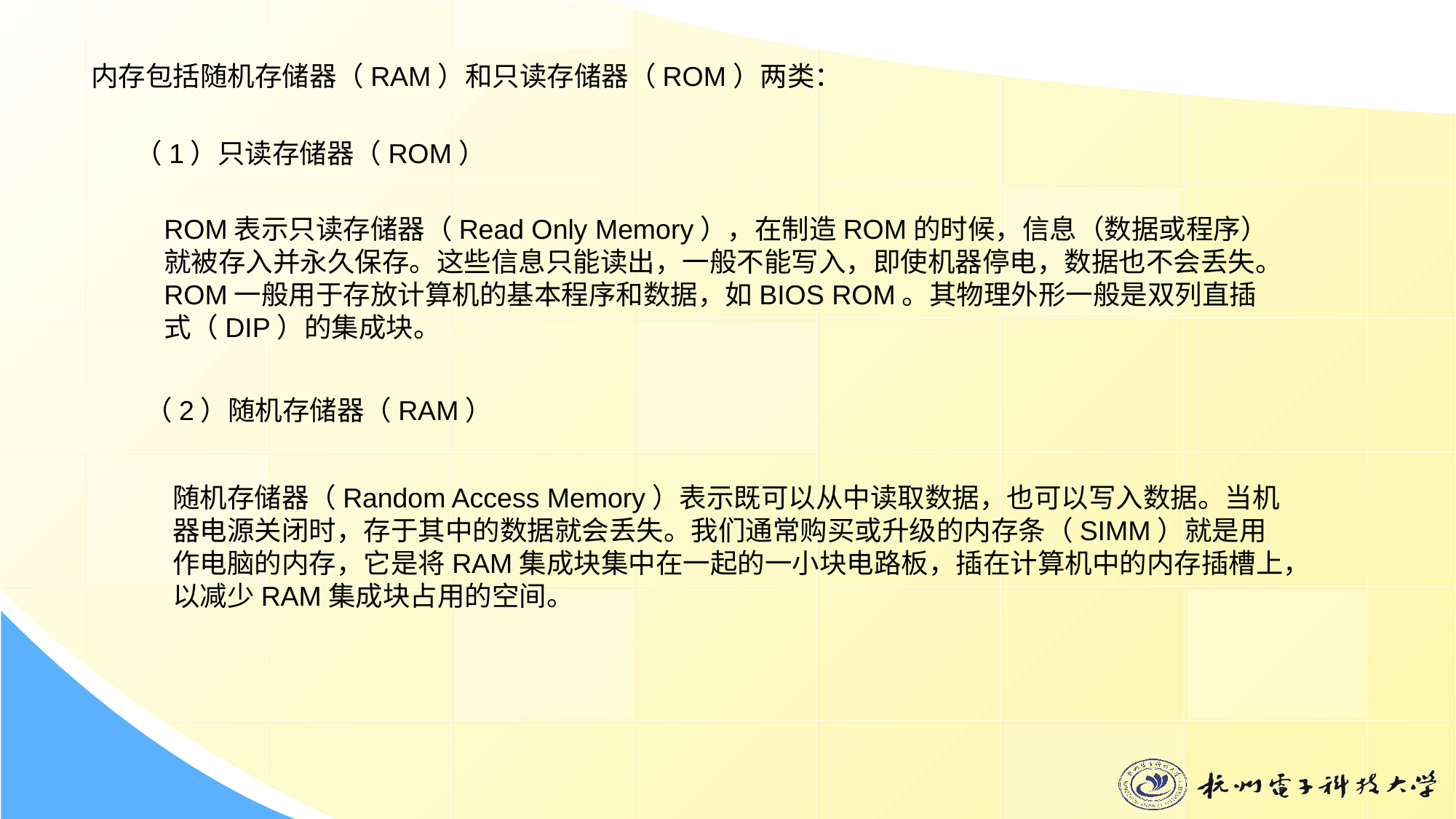

内存包括随机存储器（RAM）和只读存储器（ROM）两类：
（1）只读存储器（ROM）
ROM表示只读存储器（Read Only Memory），在制造ROM的时候，信息（数据或程序）就被存入并永久保存。这些信息只能读出，一般不能写入，即使机器停电，数据也不会丢失。ROM一般用于存放计算机的基本程序和数据，如BIOS ROM。其物理外形一般是双列直插式（DIP）的集成块。
（2）随机存储器（RAM）
随机存储器（Random Access Memory）表示既可以从中读取数据，也可以写入数据。当机器电源关闭时，存于其中的数据就会丢失。我们通常购买或升级的内存条（SIMM）就是用作电脑的内存，它是将RAM集成块集中在一起的一小块电路板，插在计算机中的内存插槽上，以减少RAM集成块占用的空间。